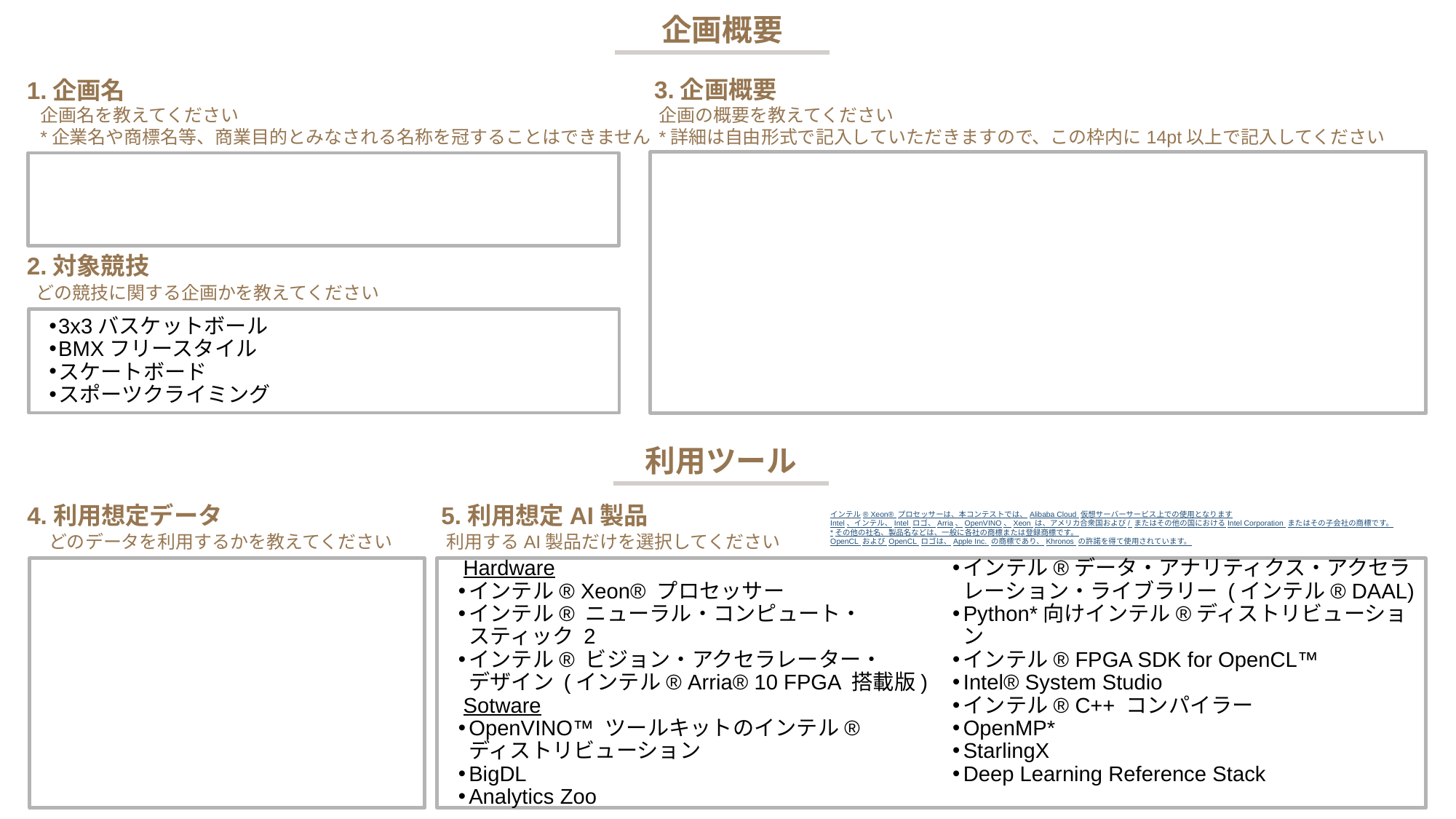

3x3バスケットボール
BMXフリースタイル
スケートボード
スポーツクライミング

　Hardware
インテル® Xeon® プロセッサー
インテル® ニューラル・コンピュート・
スティック 2
インテル® ビジョン・アクセラレーター・
デザイン (インテル® Arria® 10 FPGA 搭載版)
　Sotware
OpenVINO™ ツールキットのインテル®
ディストリビューション
BigDL
Analytics Zoo
インテル®データ・アナリティクス・アクセラレーション・ライブラリー (インテル® DAAL)
Python*向けインテル®ディストリビューション
インテル® FPGA SDK for OpenCL™
Intel® System Studio
インテル® C++ コンパイラー
OpenMP*
StarlingX
Deep Learning Reference Stack